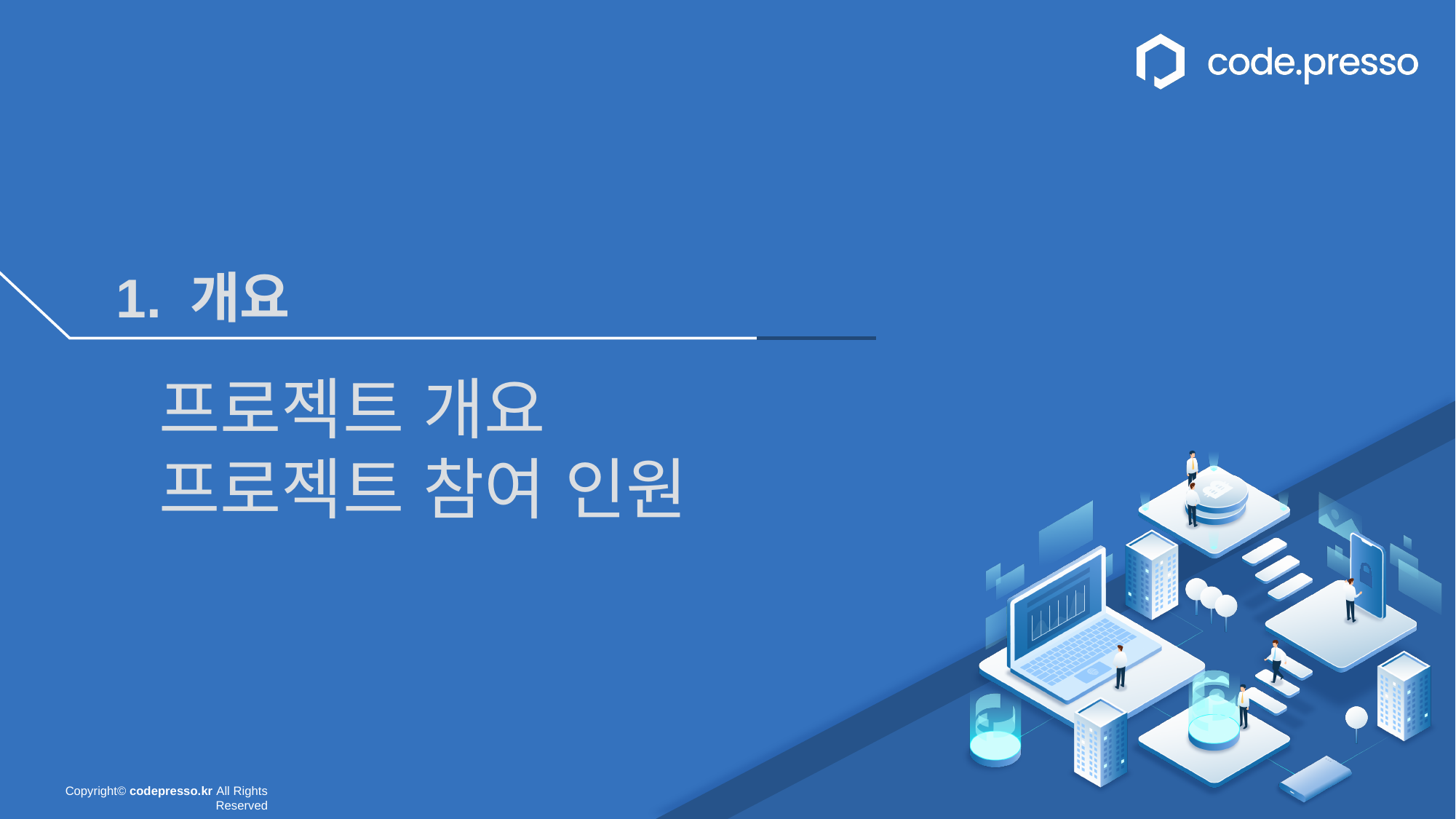

1. 개요
프로젝트 개요
프로젝트 참여 인원